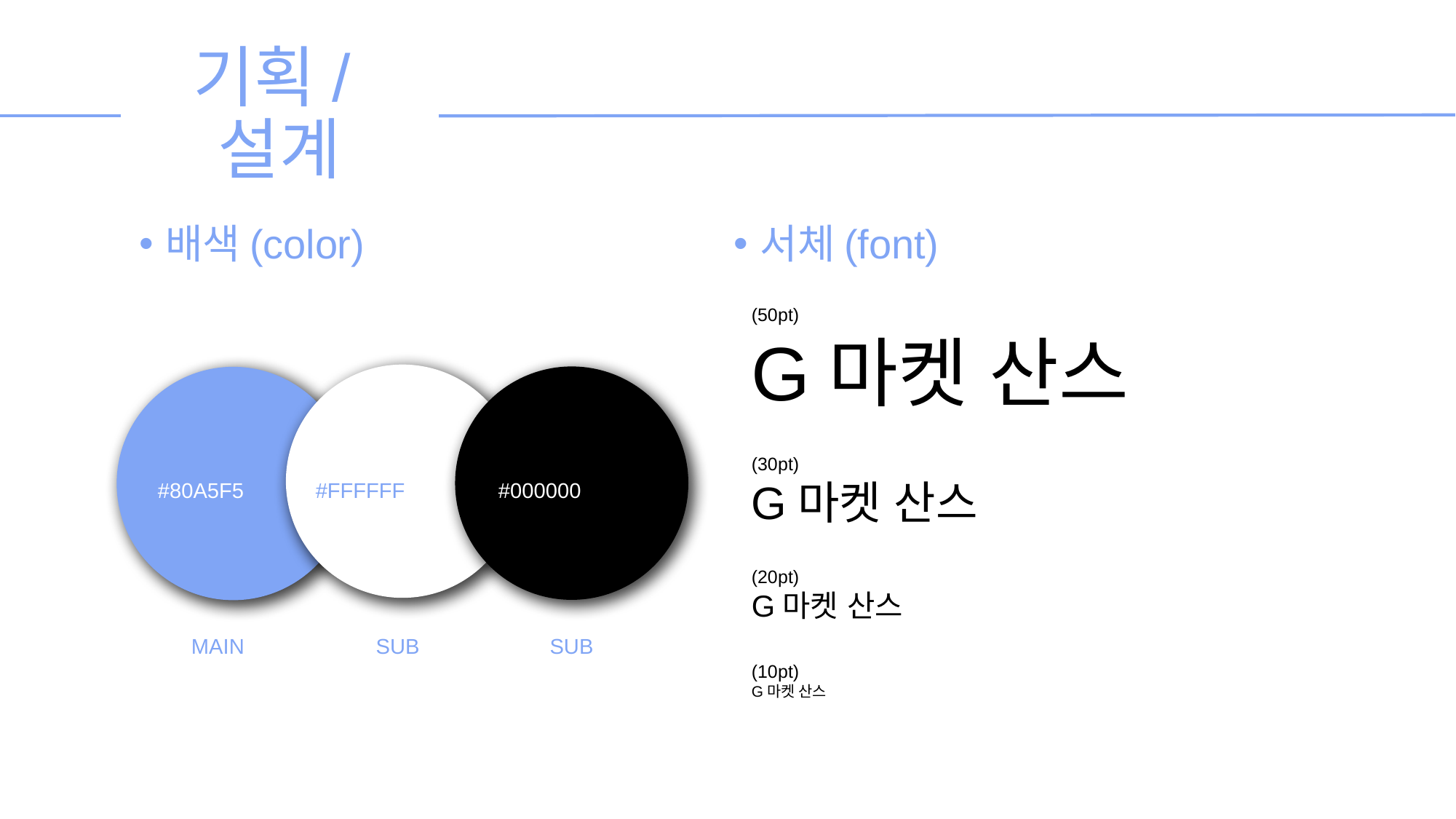

# 기획/설계
배색(color)

서체(font)

(50pt)
G마켓 산스

(30pt)
G마켓 산스

(20pt)
G마켓 산스

(10pt)
G마켓 산스

#FFFFFF
#80A5F5
#000000
MAIN
SUB
SUB